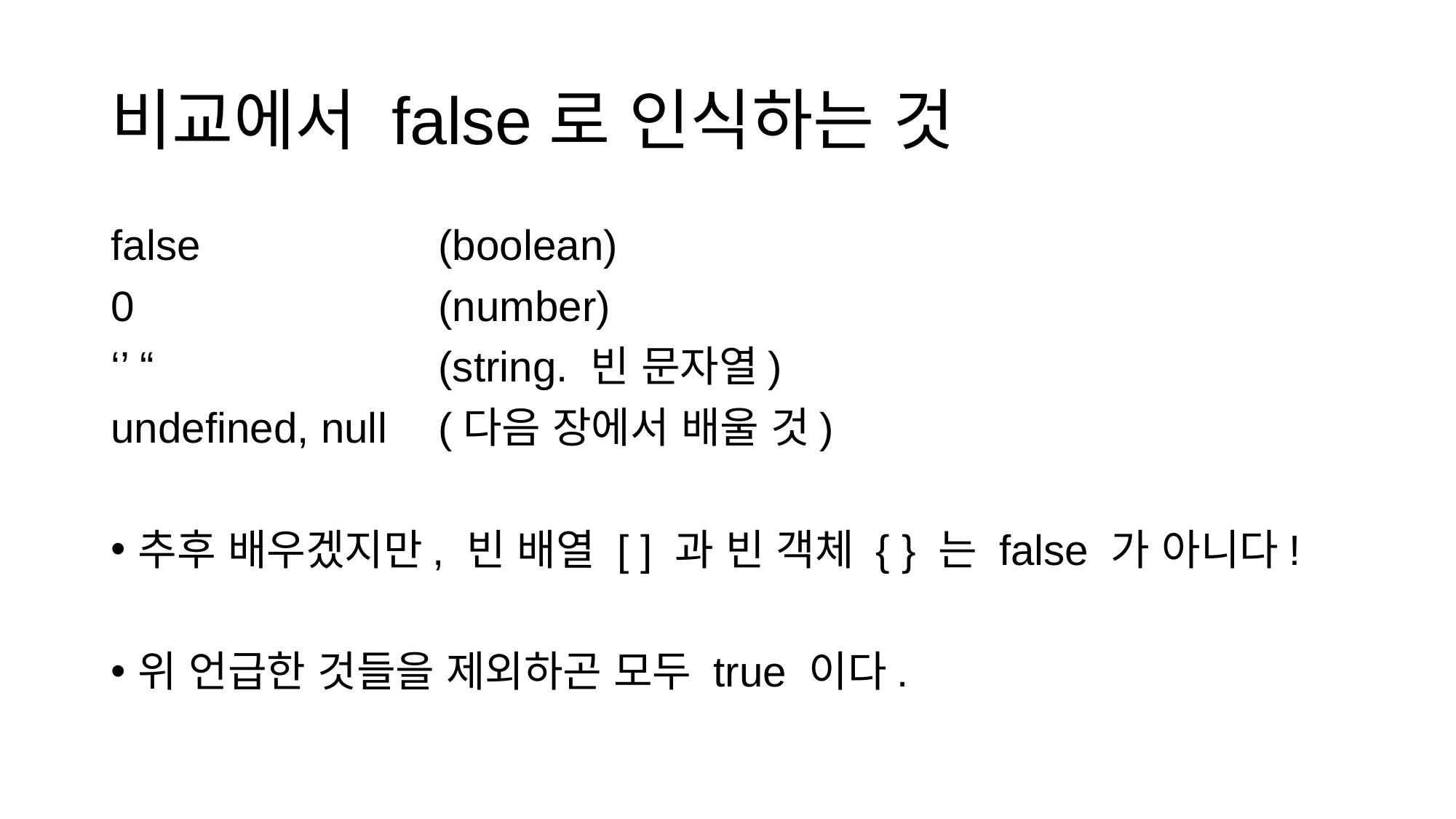

# 비교에서 false로 인식하는 것
false			(boolean)
0			(number)
‘’ “			(string. 빈 문자열)
undefined, null	(다음 장에서 배울 것)

추후 배우겠지만, 빈 배열 [ ] 과 빈 객체 { } 는 false 가 아니다!

위 언급한 것들을 제외하곤 모두 true 이다.